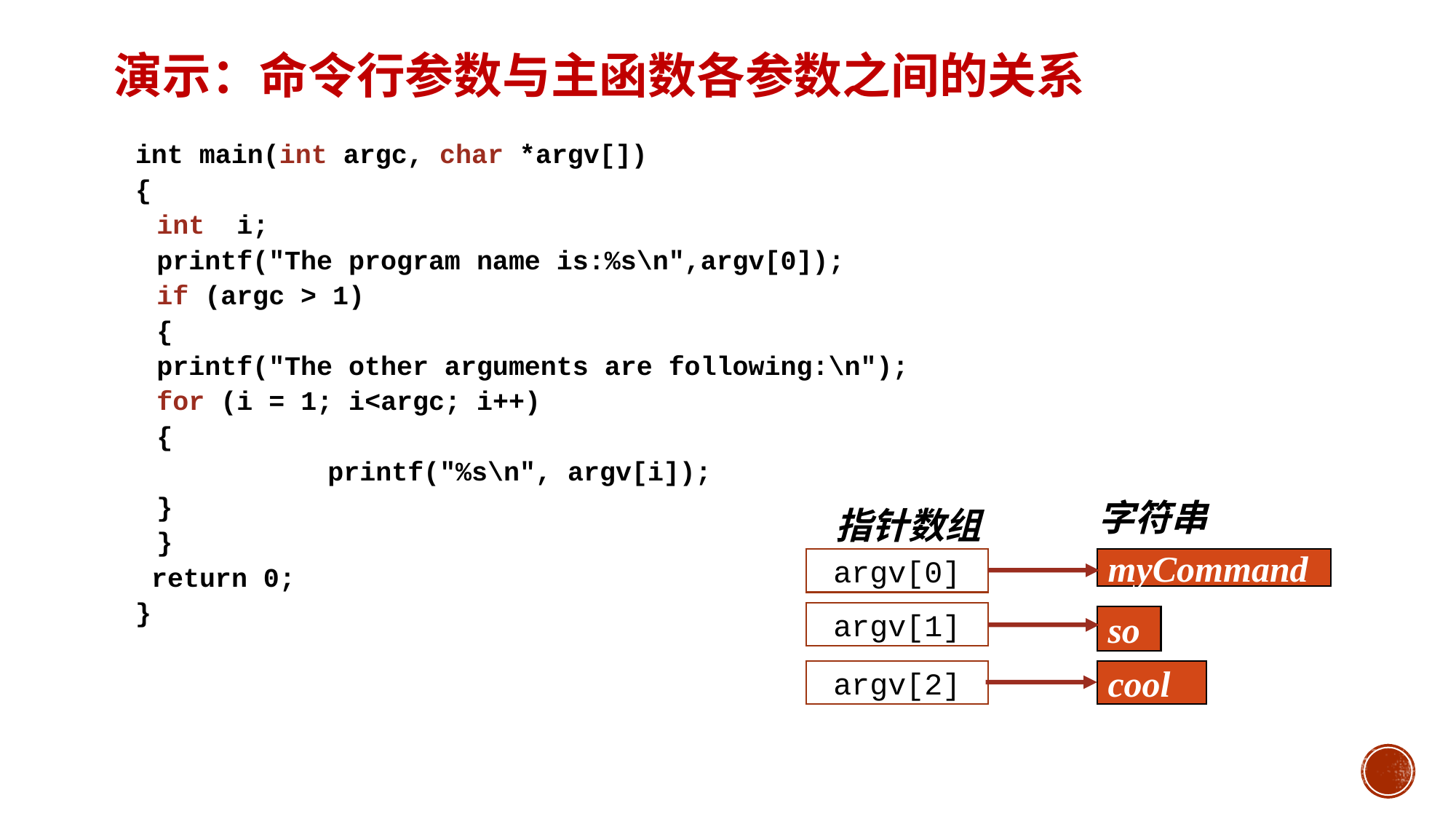

演示：命令行参数与主函数各参数之间的关系
int main(int argc, char *argv[])
{
	int  i;
	printf("The program name is:%s\n",argv[0]);
	if (argc > 1)
	{
		printf("The other arguments are following:\n");
		for (i = 1; i<argc; i++)
		{
    	    printf("%s\n", argv[i]);
		}
	}
 return 0;
}
字符串
指针数组
argv[0]
myCommand

argv[1]
so

argv[2]
cool